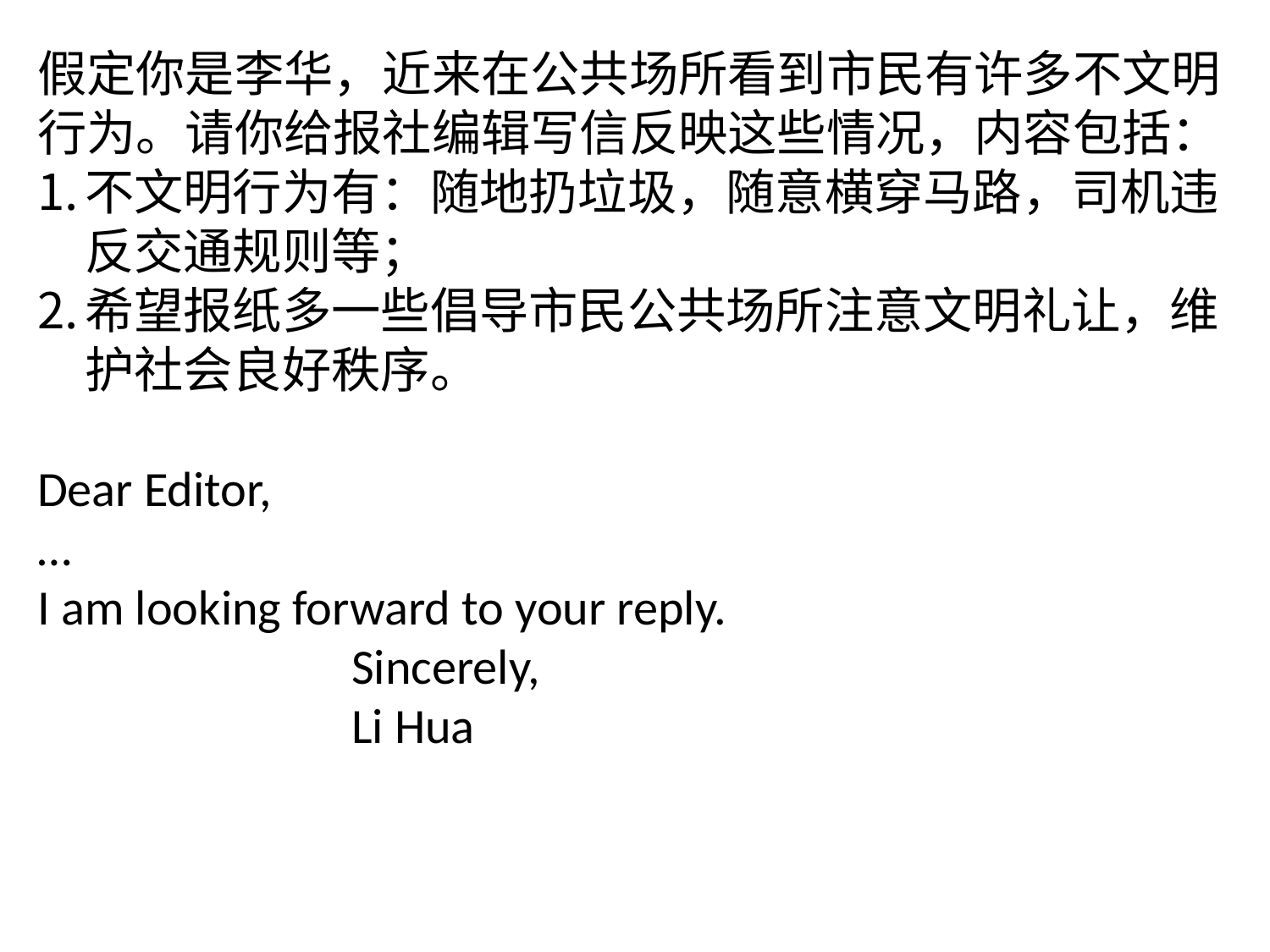

假定你是李华，近来在公共场所看到市民有许多不文明行为。请你给报社编辑写信反映这些情况，内容包括：
不文明行为有：随地扔垃圾，随意横穿马路，司机违反交通规则等；
希望报纸多一些倡导市民公共场所注意文明礼让，维护社会良好秩序。

Dear Editor,
…
I am looking forward to your reply.
                            Sincerely,
                            Li Hua